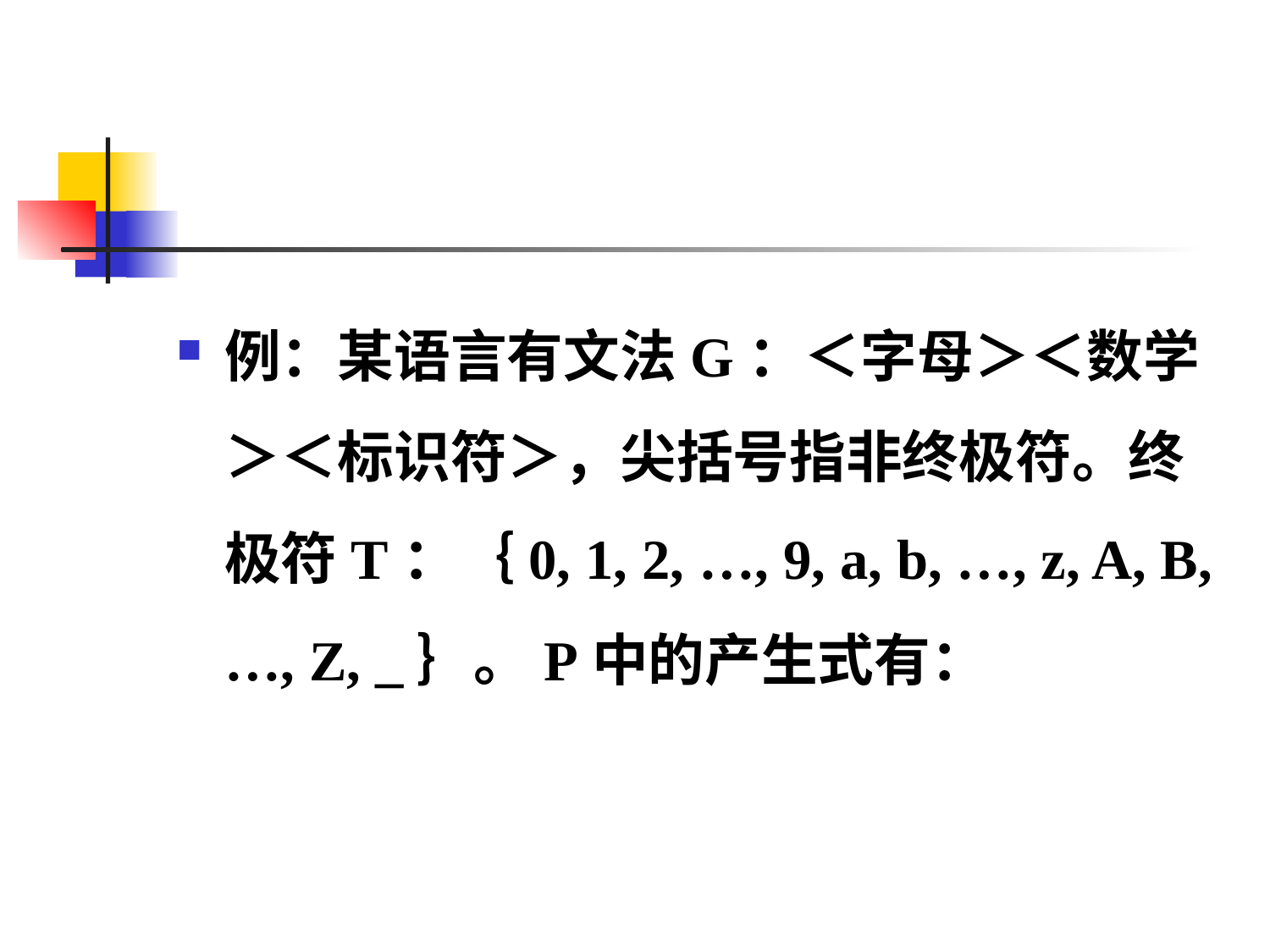

#
例：某语言有文法G：＜字母＞＜数学＞＜标识符＞，尖括号指非终极符。终极符T：｛0, 1, 2, …, 9, a, b, …, z, A, B, …, Z, _｝。P中的产生式有：